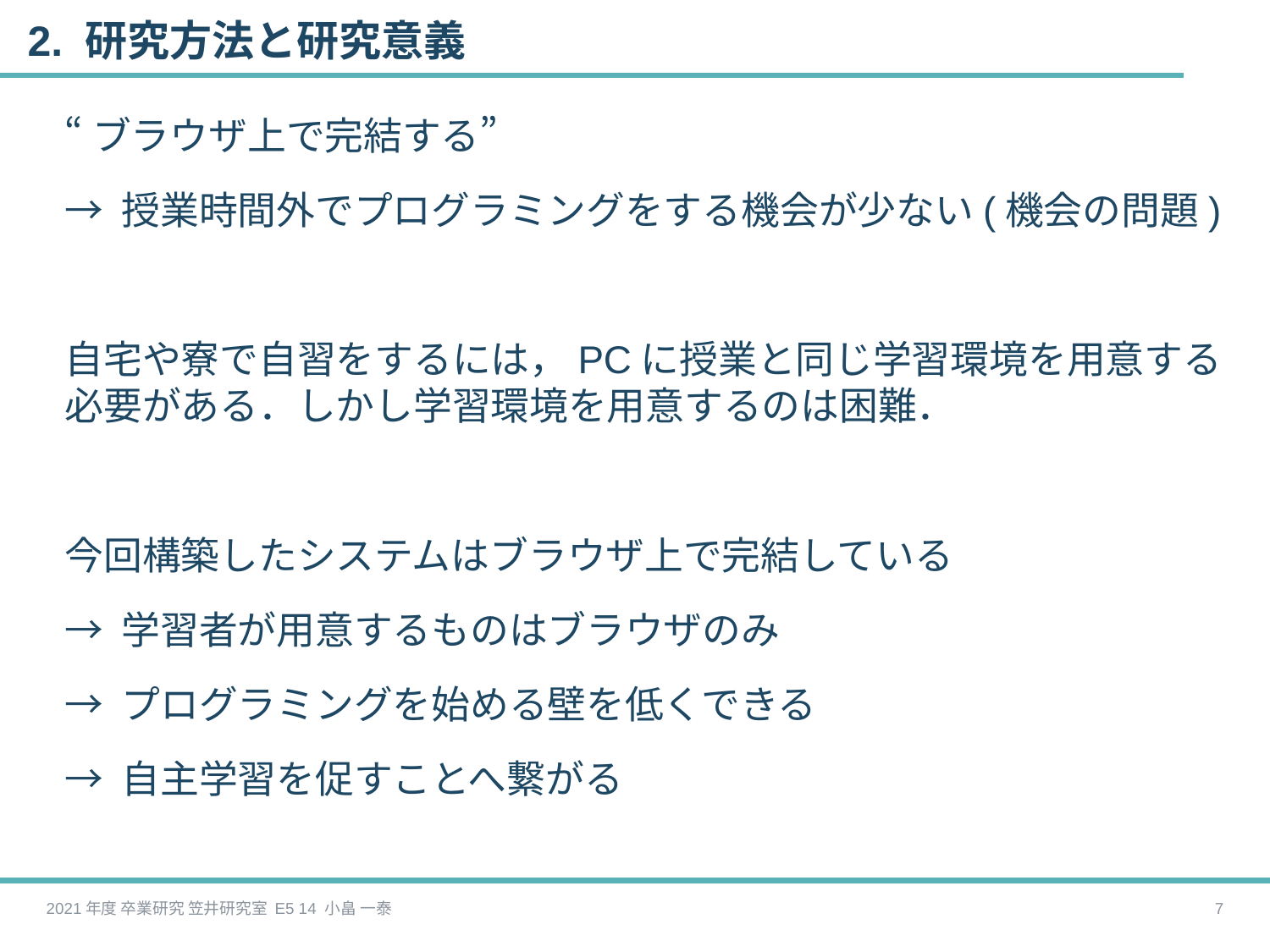

# 2. 研究方法と研究意義
“ブラウザ上で完結する”
→ 授業時間外でプログラミングをする機会が少ない(機会の問題)

自宅や寮で自習をするには，PCに授業と同じ学習環境を用意する必要がある．しかし学習環境を用意するのは困難．

今回構築したシステムはブラウザ上で完結している
→ 学習者が用意するものはブラウザのみ
→ プログラミングを始める壁を低くできる
→ 自主学習を促すことへ繋がる
2021年度 卒業研究 笠井研究室 E5 14 小畠 一泰
7